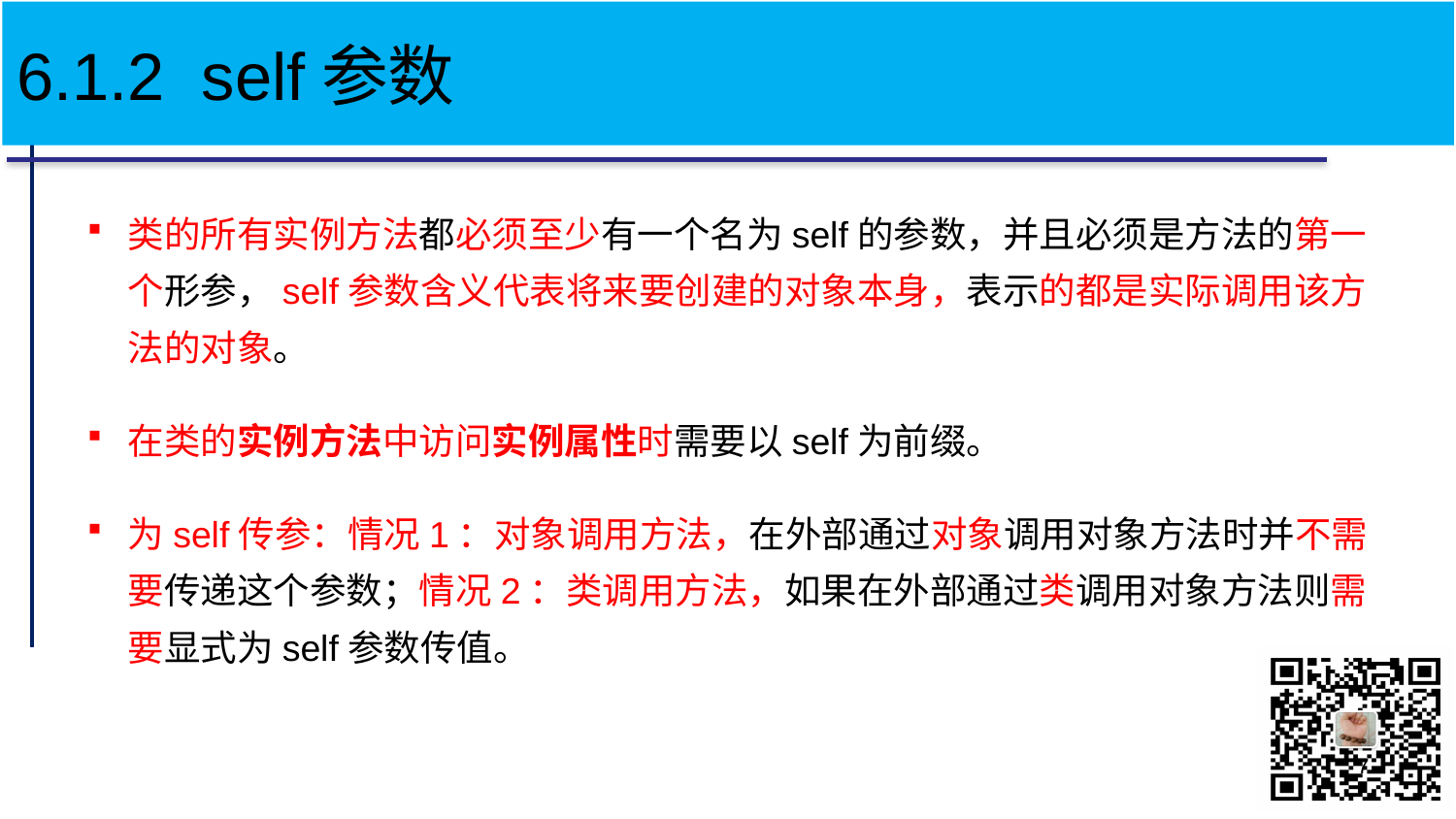

# 6.1.2  self参数
类的所有实例方法都必须至少有一个名为self的参数，并且必须是方法的第一个形参，self参数含义代表将来要创建的对象本身，表示的都是实际调用该方法的对象。
在类的实例方法中访问实例属性时需要以self为前缀。
为self传参：情况1：对象调用方法，在外部通过对象调用对象方法时并不需要传递这个参数；情况2：类调用方法，如果在外部通过类调用对象方法则需要显式为self参数传值。
7